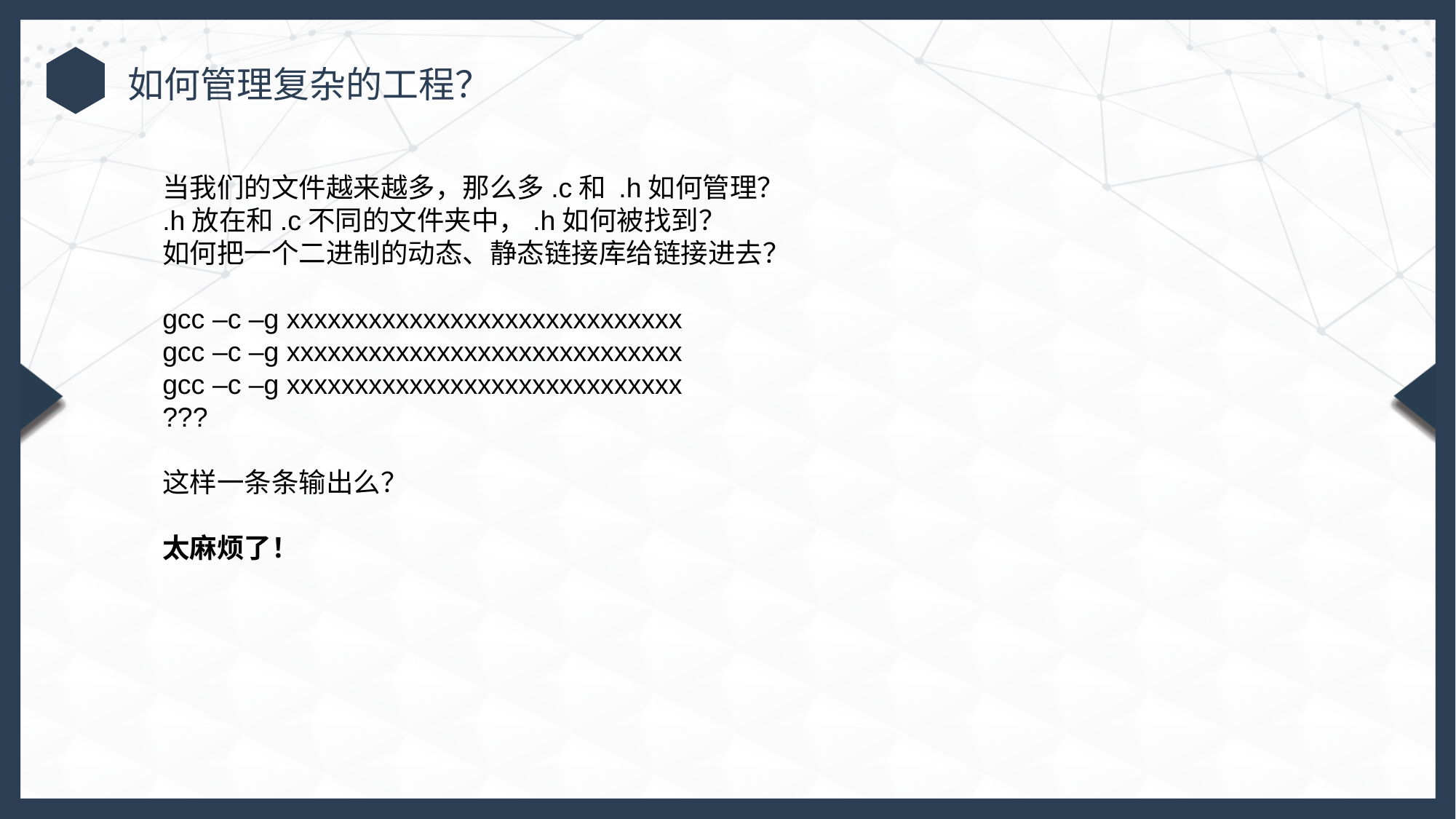

如何管理复杂的工程？
当我们的文件越来越多，那么多.c和 .h如何管理？
.h放在和.c不同的文件夹中，.h如何被找到？
如何把一个二进制的动态、静态链接库给链接进去？

gcc –c –g xxxxxxxxxxxxxxxxxxxxxxxxxxxxx
gcc –c –g xxxxxxxxxxxxxxxxxxxxxxxxxxxxx
gcc –c –g xxxxxxxxxxxxxxxxxxxxxxxxxxxxx
???

这样一条条输出么？

太麻烦了！